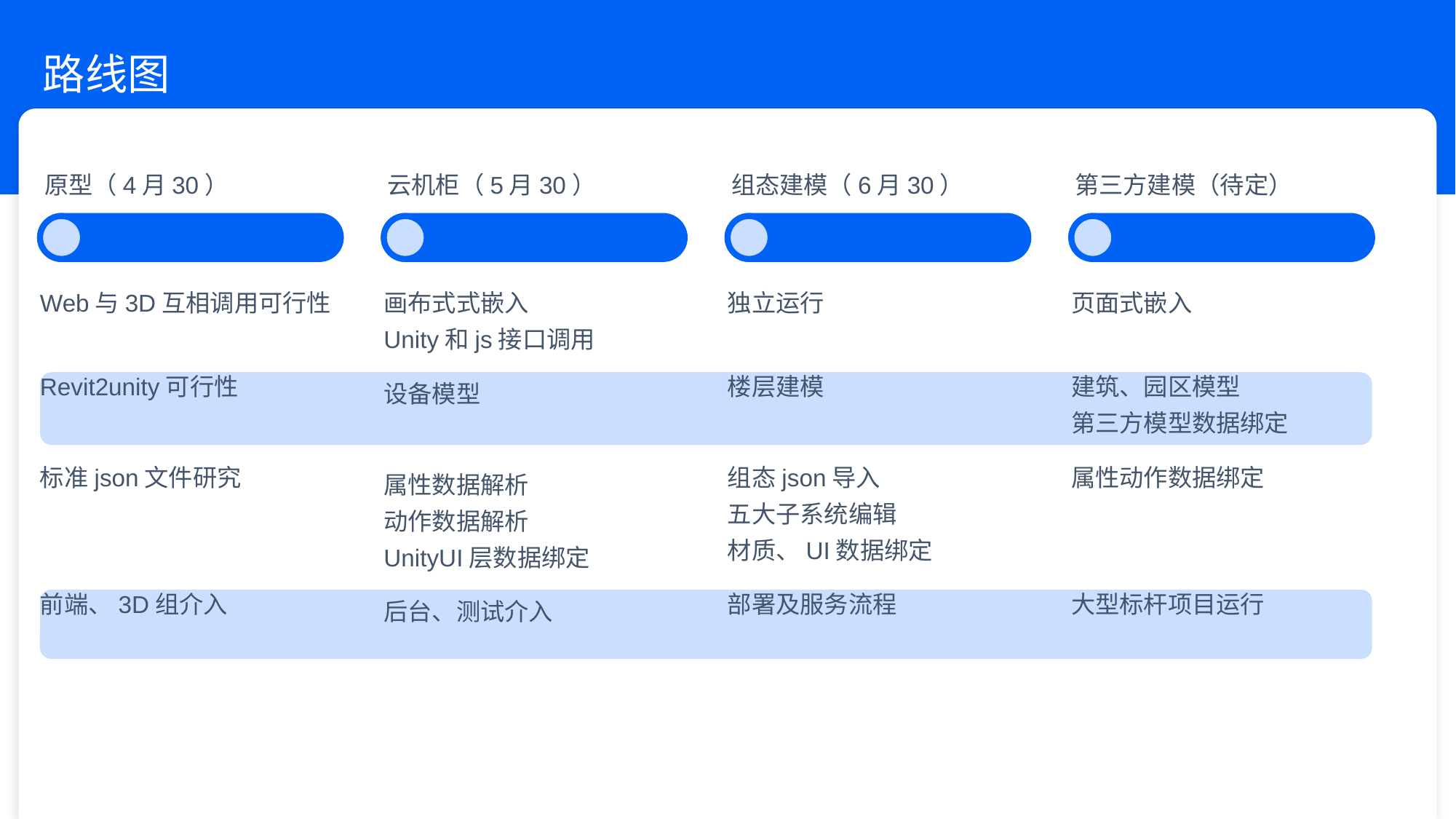

# 路线图
原型（4月30）
云机柜（5月30）
组态建模（6月30）
第三方建模（待定）

Web与3D互相调用可行性
Revit2unity可行性
标准json文件研究
前端、3D组介入

画布式式嵌入
Unity和js接口调用
设备模型
属性数据解析
动作数据解析
UnityUI层数据绑定
后台、测试介入
独立运行
楼层建模
组态json导入
五大子系统编辑
材质、UI数据绑定
部署及服务流程

页面式嵌入
建筑、园区模型
第三方模型数据绑定
属性动作数据绑定
大型标杆项目运行